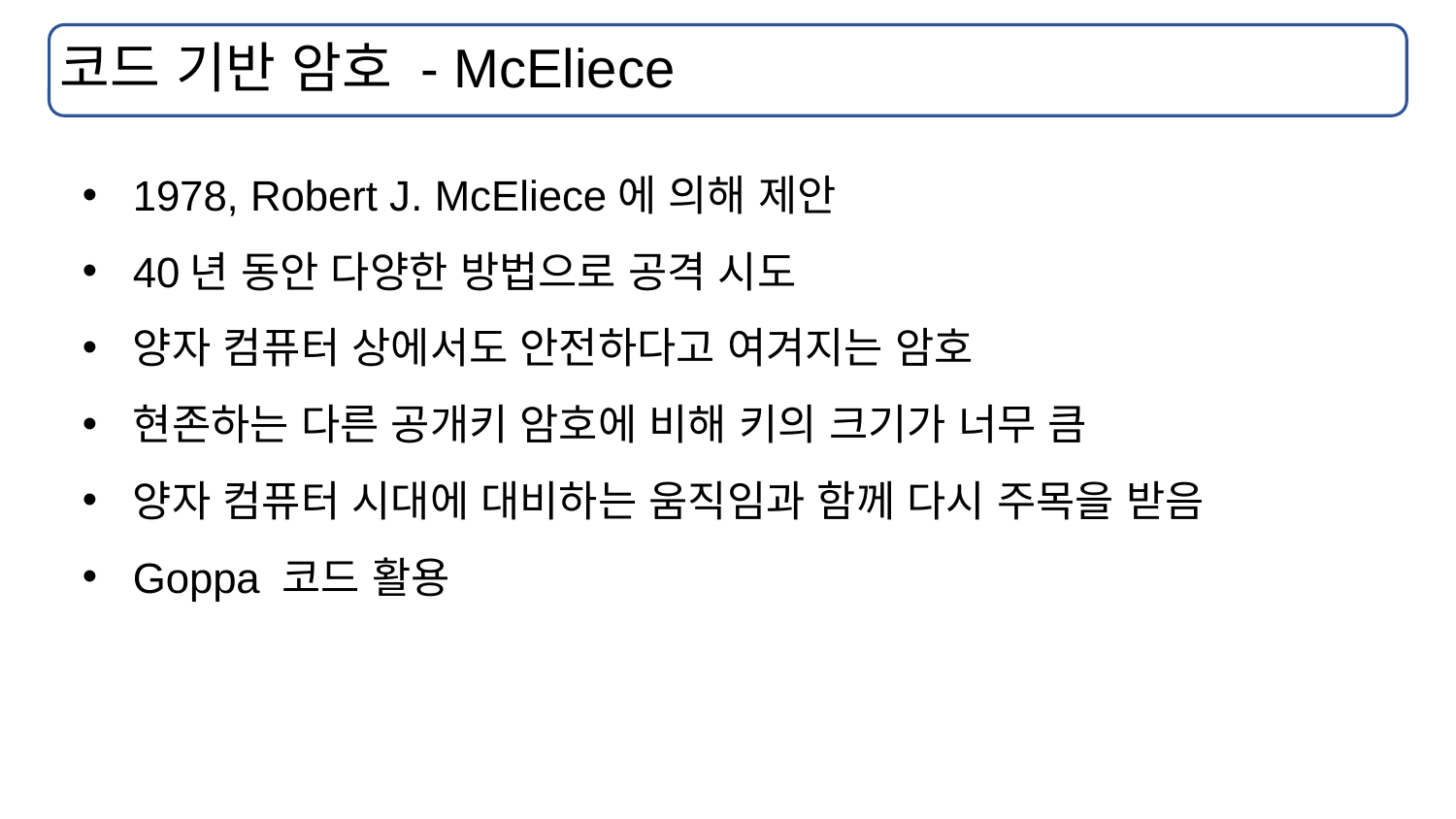

# 코드 기반 암호 - McEliece
1978, Robert J. McEliece에 의해 제안
40년 동안 다양한 방법으로 공격 시도
양자 컴퓨터 상에서도 안전하다고 여겨지는 암호
현존하는 다른 공개키 암호에 비해 키의 크기가 너무 큼
양자 컴퓨터 시대에 대비하는 움직임과 함께 다시 주목을 받음
Goppa 코드 활용